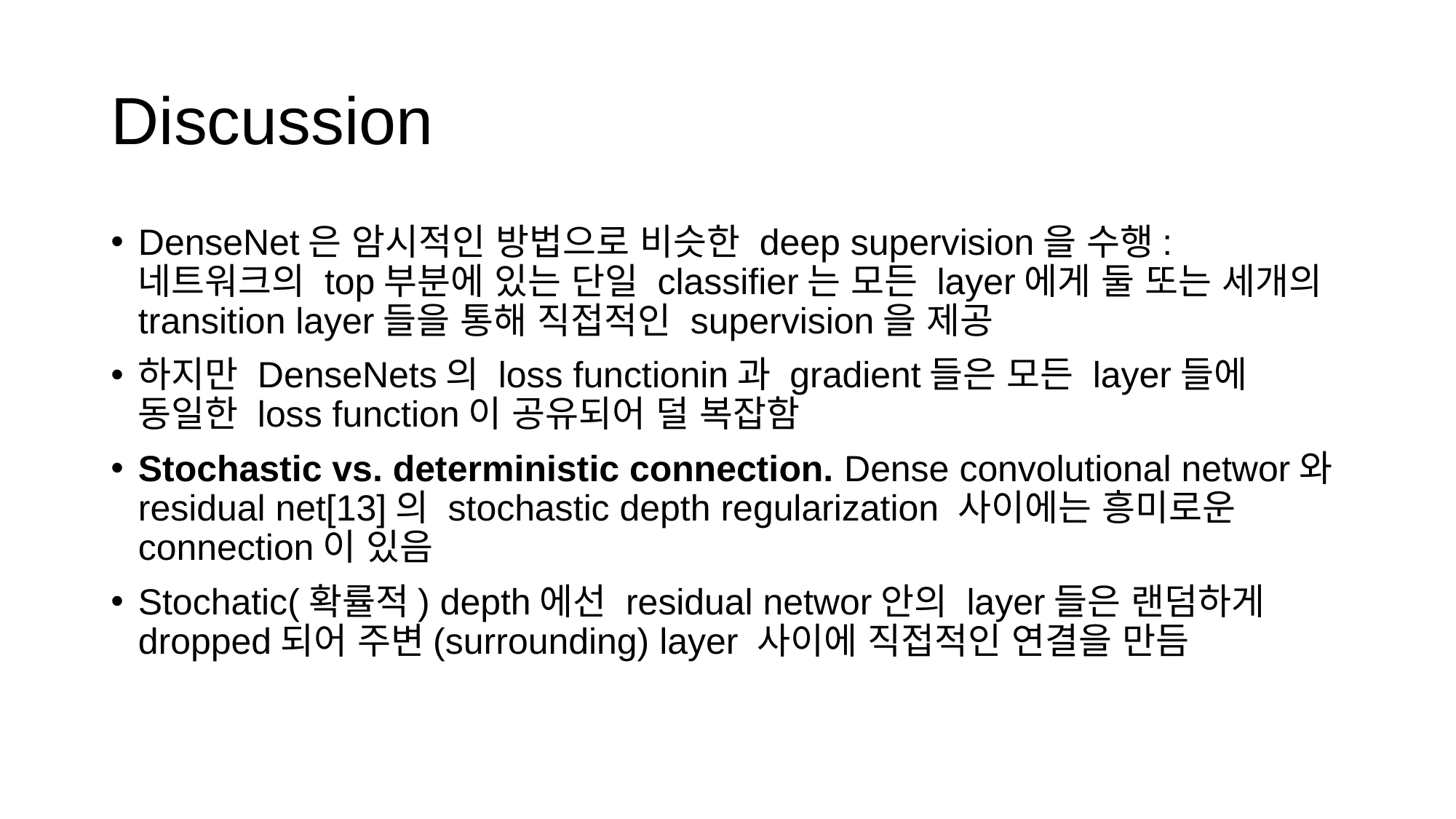

# Discussion
DenseNet은 암시적인 방법으로 비슷한 deep supervision을 수행: 네트워크의 top부분에 있는 단일 classifier는 모든 layer에게 둘 또는 세개의 transition layer들을 통해 직접적인 supervision을 제공
하지만 DenseNets의 loss functionin과 gradient들은 모든 layer들에 동일한 loss function이 공유되어 덜 복잡함
Stochastic vs. deterministic connection. Dense convolutional networ와 residual net[13]의 stochastic depth regularization 사이에는 흥미로운 connection이 있음
Stochatic(확률적) depth에선 residual networ안의 layer들은 랜덤하게 dropped되어 주변(surrounding) layer 사이에 직접적인 연결을 만듬